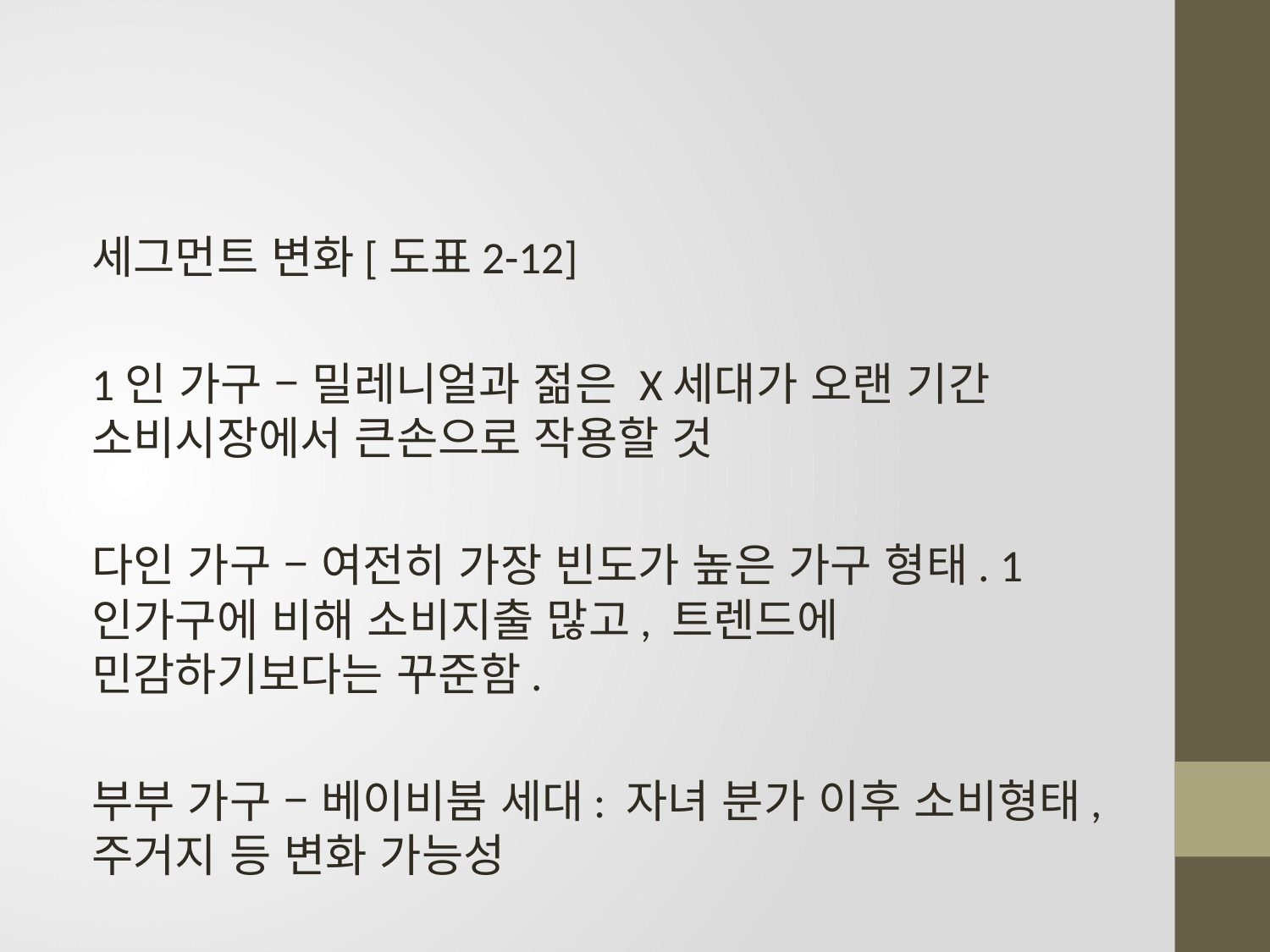

#
세그먼트 변화[도표2-12]

1인 가구 – 밀레니얼과 젊은 X세대가 오랜 기간 소비시장에서 큰손으로 작용할 것

다인 가구 – 여전히 가장 빈도가 높은 가구 형태. 1인가구에 비해 소비지출 많고, 트렌드에 민감하기보다는 꾸준함.

부부 가구 – 베이비붐 세대: 자녀 분가 이후 소비형태, 주거지 등 변화 가능성